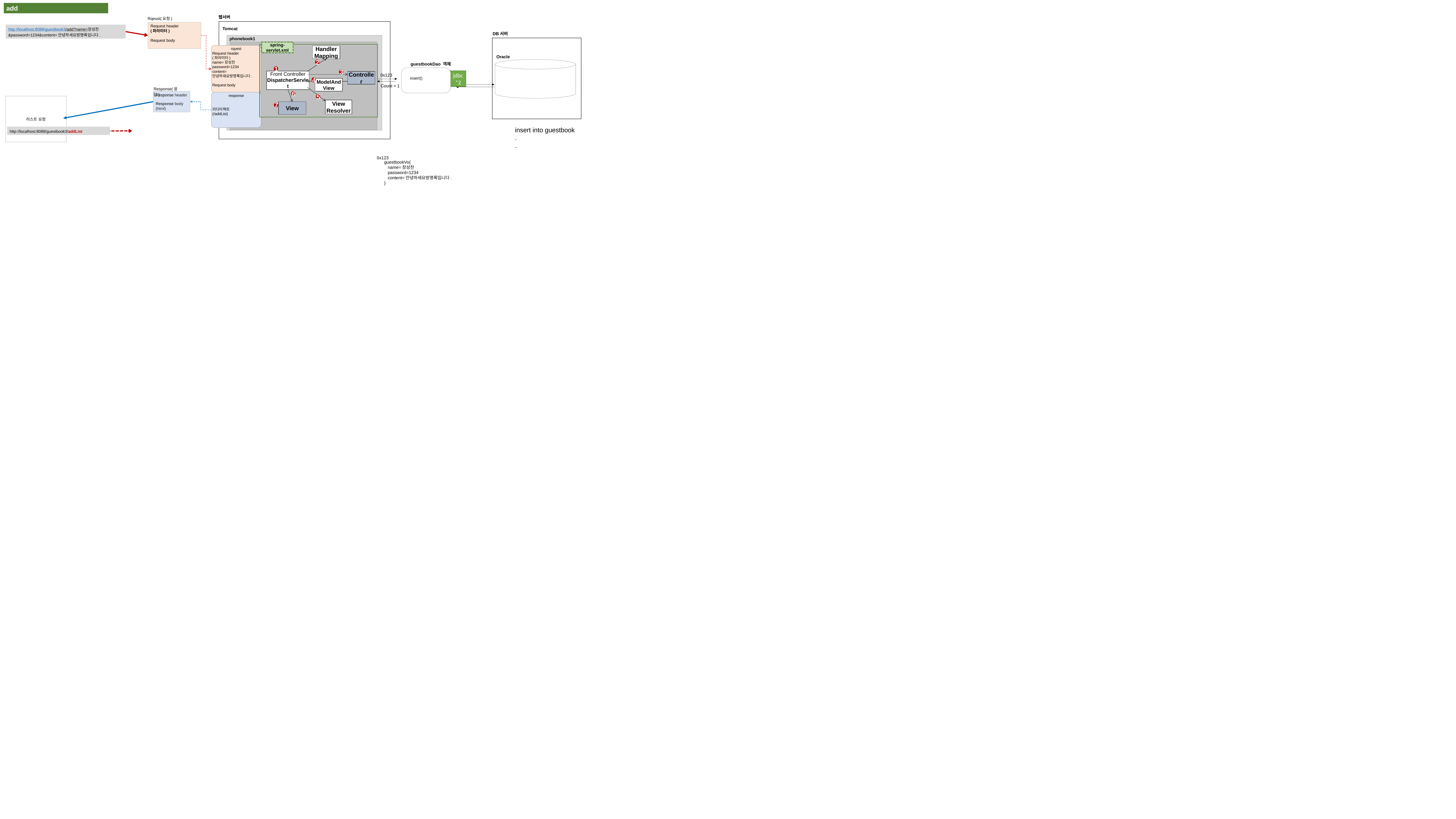

add
웹서버
Rqeust(요청)
Request header
(파라미터)
Request body

Tomcat

http://localhost:8088/guestbook3/add?name=장성찬&password=1234&content=안녕하세요방명록입니다.
DB서버
phonebook1

spring-servlet.xml

Handler Mapping

2
1
3

Front Controller
DispatcherServlet

Controller

4

ModelAndView

6
5
View Resolver

View

7
rquest
Request header
(파라미터)
name=장성찬
password=1234
content=안녕하세요방명록입니다.

Request body

Oracle

guestbookDao 객체
    insert()

jdbc
*2
0x123

Count = 1
Response(응답)
Response header

Response body
(html)
response

리다이렉트
(/addList)
리스트 요청
insert into guestbook
.
.
http://localhost:8088/guestbook3/addList
0x123
guestbookVo{
   name=장성찬
   password=1234
   content=안녕하세요방명록입니다.
}